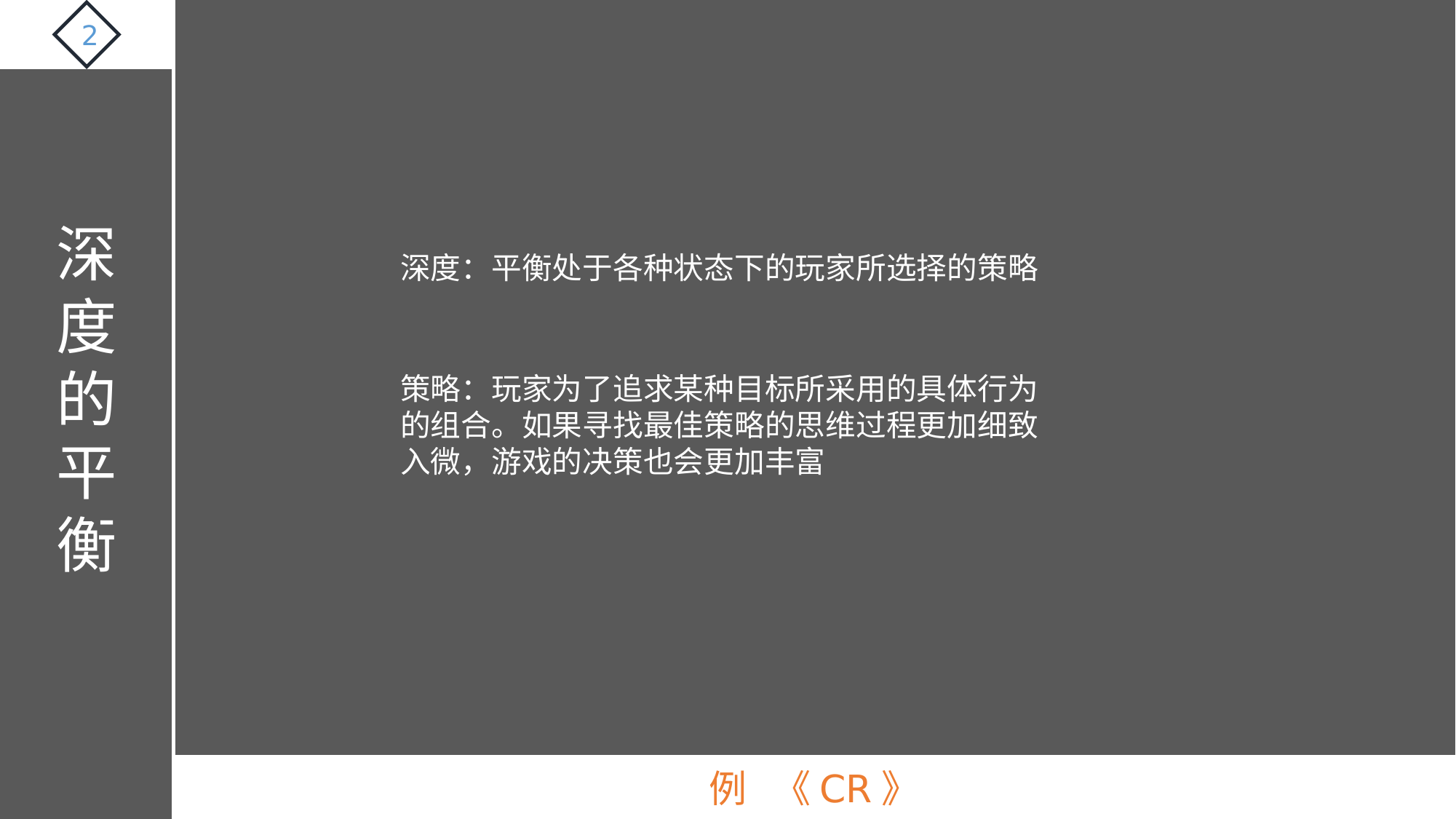

2
深度的平衡
深度：平衡处于各种状态下的玩家所选择的策略
策略：玩家为了追求某种目标所采用的具体行为的组合。如果寻找最佳策略的思维过程更加细致入微，游戏的决策也会更加丰富
例   《CR》